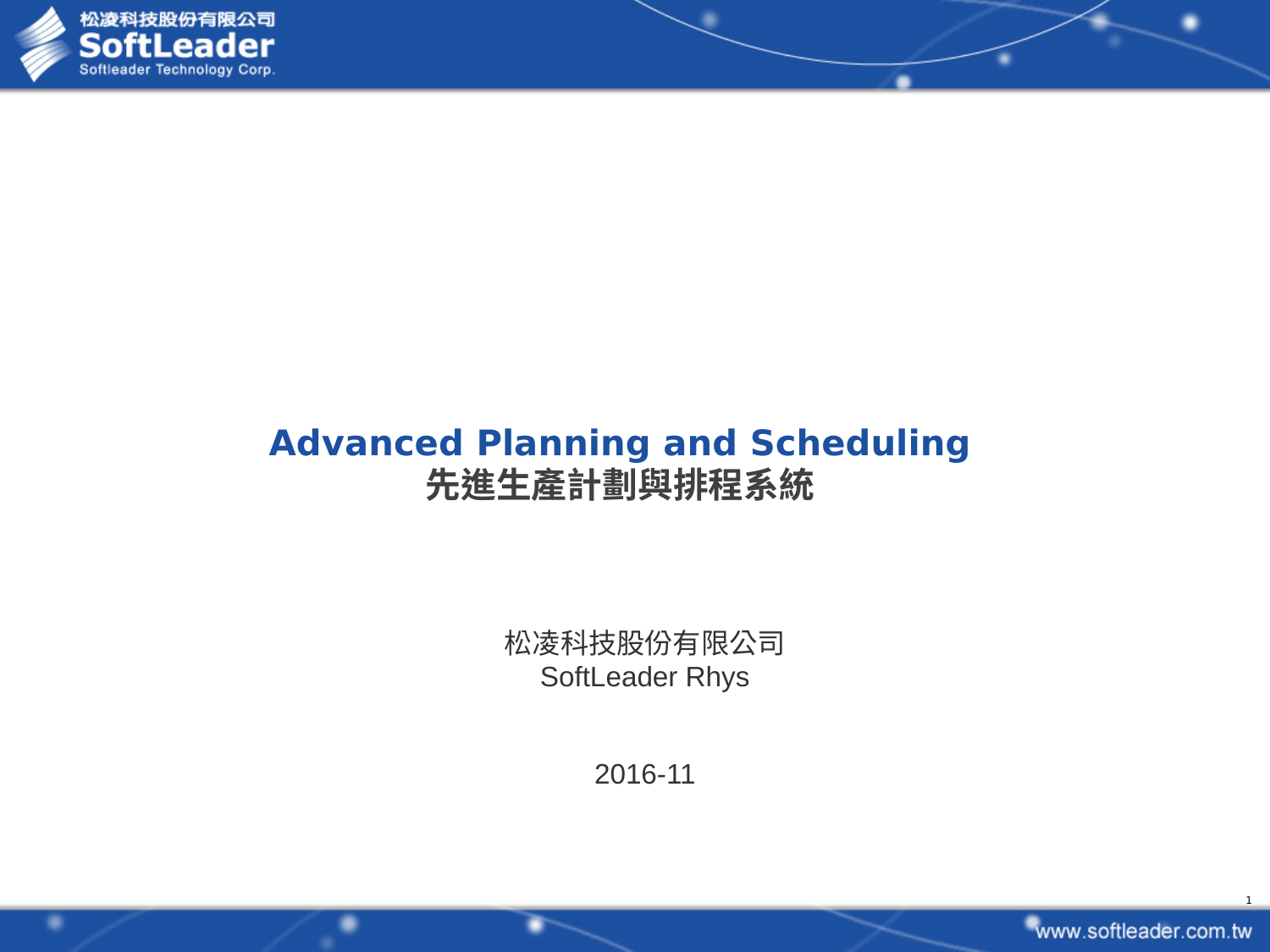

# Advanced Planning and Scheduling 先進生產計劃與排程系統
松凌科技股份有限公司
SoftLeader Rhys

2016-11
1